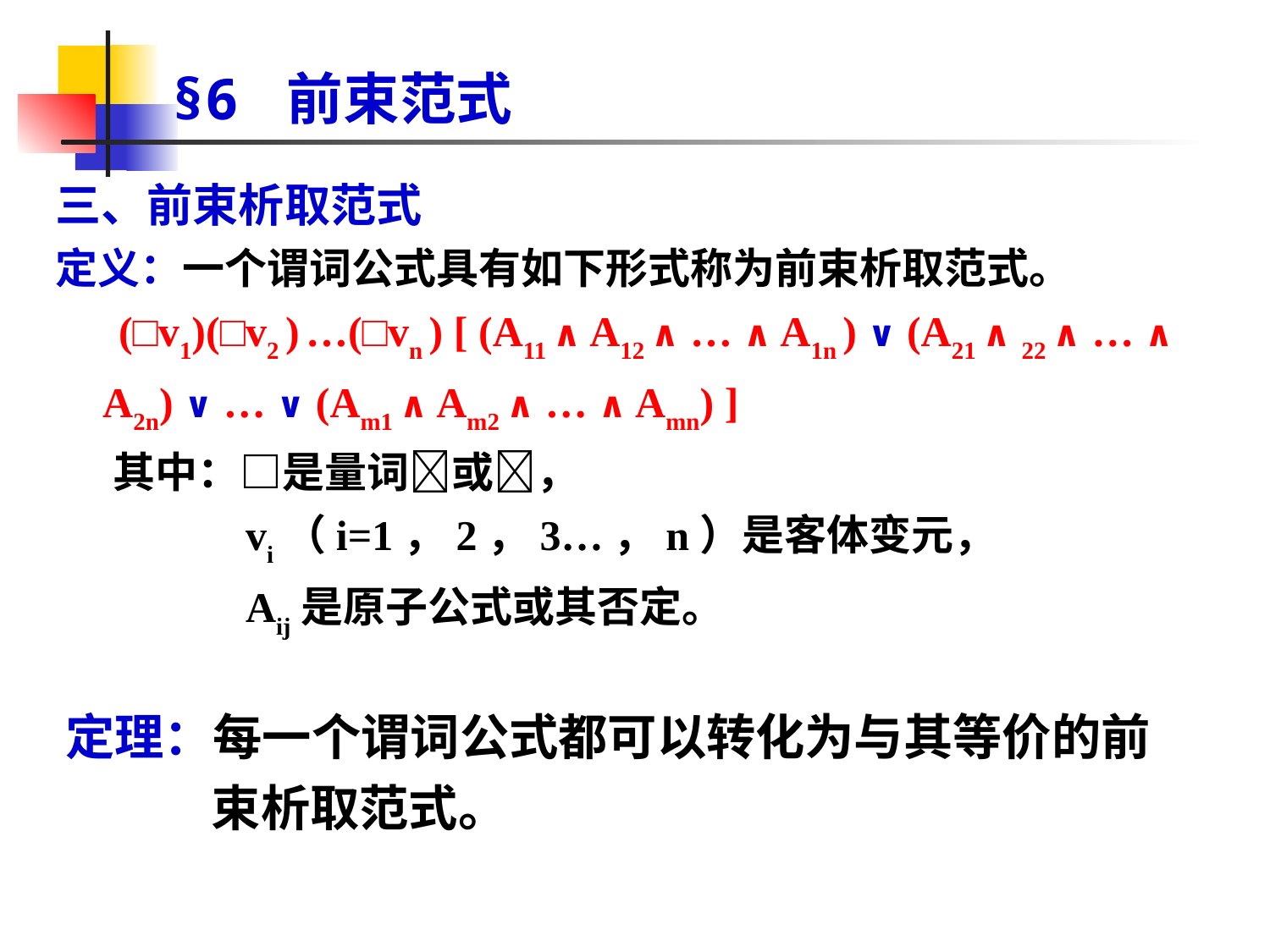

# §6 前束范式
三、前束析取范式
定义：一个谓词公式具有如下形式称为前束析取范式。
      (□v1)(□v2 ) …(□vn ) [ (A11 ∧ A12 ∧ … ∧ A1n ) ∨ (A21 ∧ 22 ∧ … ∧ A2n) ∨ … ∨ (Am1 ∧ Am2 ∧ … ∧ Amn) ]
     其中：□是量词∀或∃，
                  vi（i=1，2，3…，n）是客体变元，
                  Aij是原子公式或其否定。
定理：每一个谓词公式都可以转化为与其等价的前束析取范式。
87